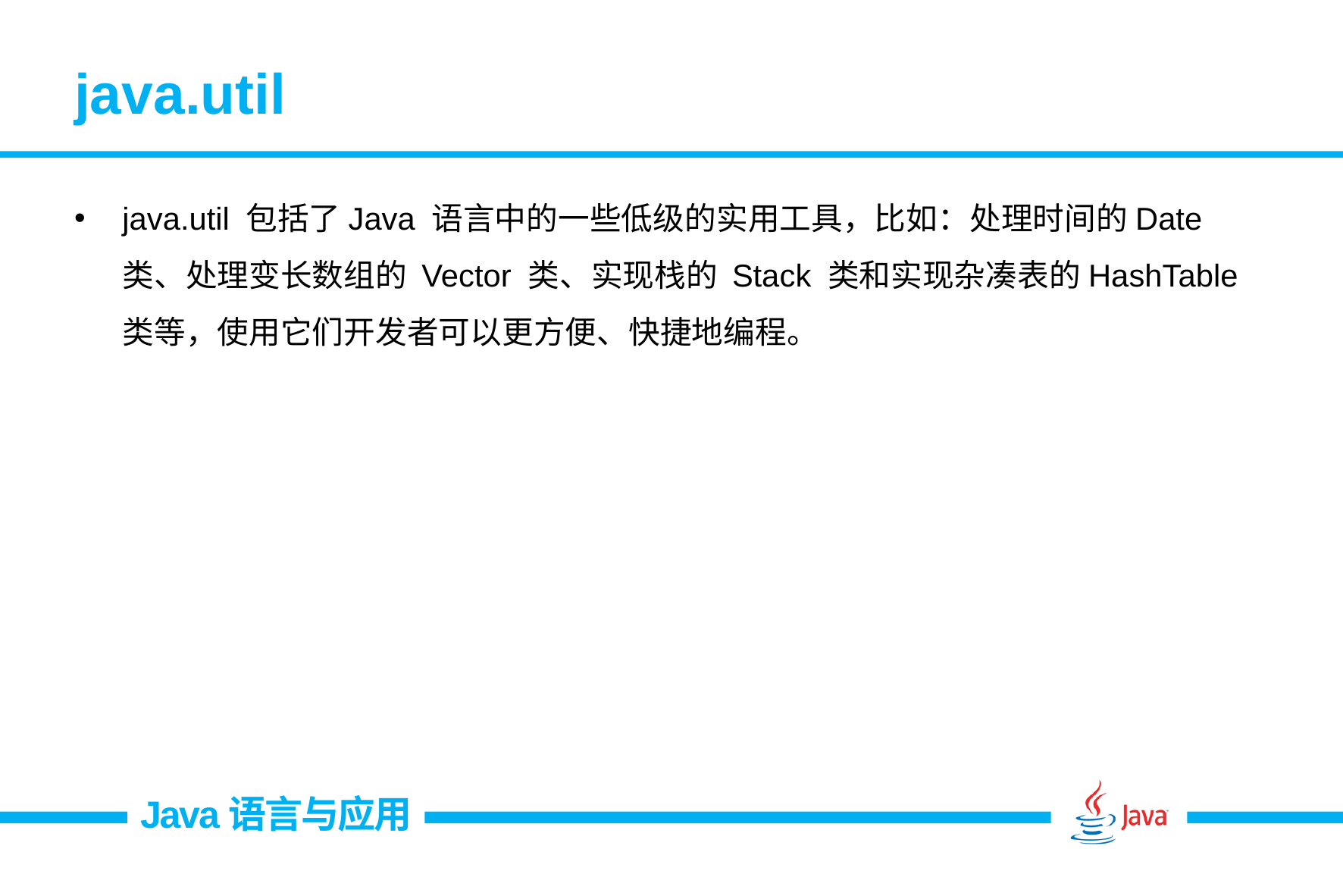

# java.util
java.util 包括了Java 语言中的一些低级的实用工具，比如：处理时间的Date 类、处理变长数组的 Vector 类、实现栈的 Stack 类和实现杂凑表的HashTable类等，使用它们开发者可以更方便、快捷地编程。